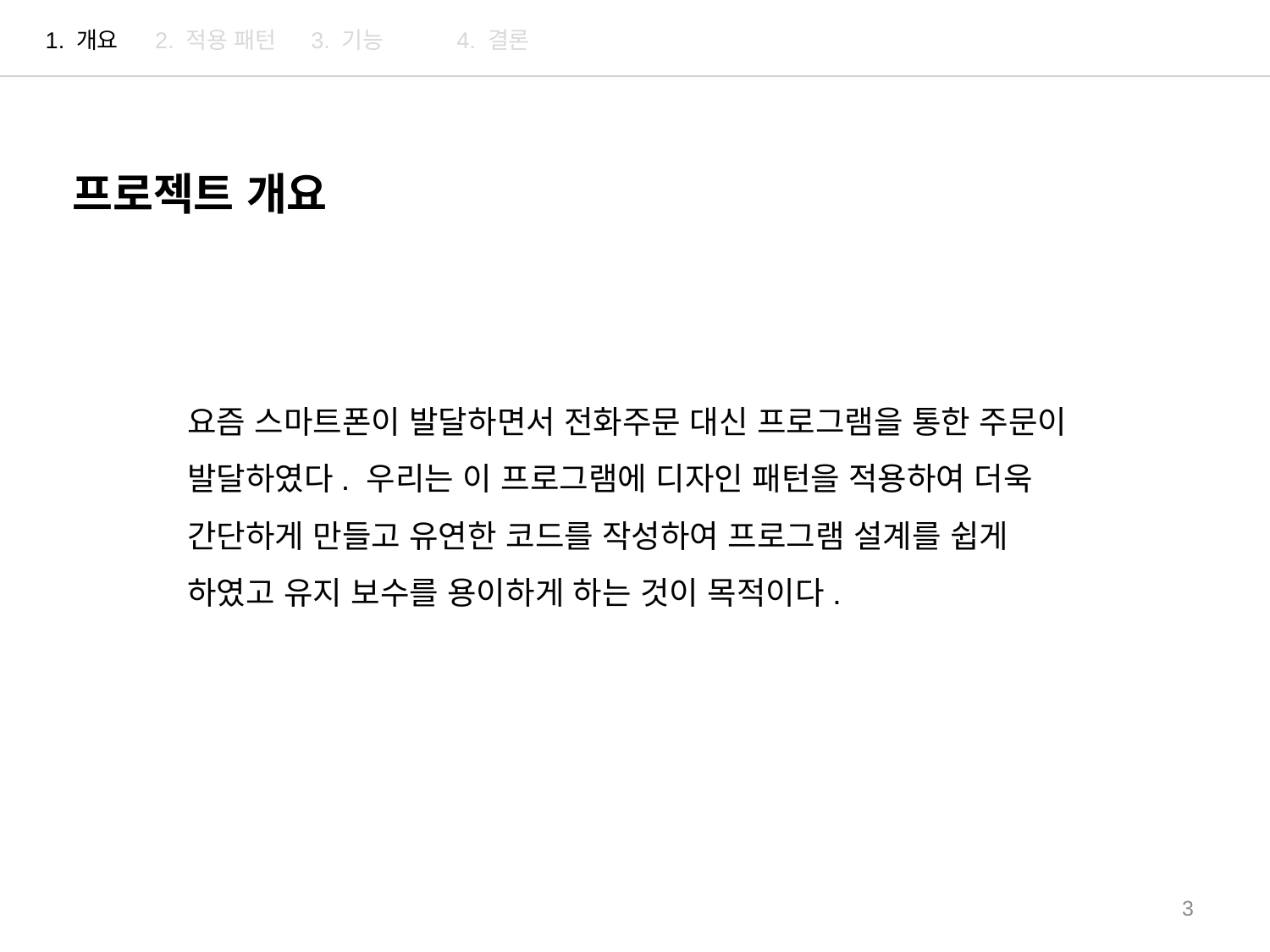

2. 적용 패턴
3. 기능
4. 결론
1. 개요
프로젝트 개요
요즘 스마트폰이 발달하면서 전화주문 대신 프로그램을 통한 주문이 발달하였다. 우리는 이 프로그램에 디자인 패턴을 적용하여 더욱 간단하게 만들고 유연한 코드를 작성하여 프로그램 설계를 쉽게 하였고 유지 보수를 용이하게 하는 것이 목적이다.

3